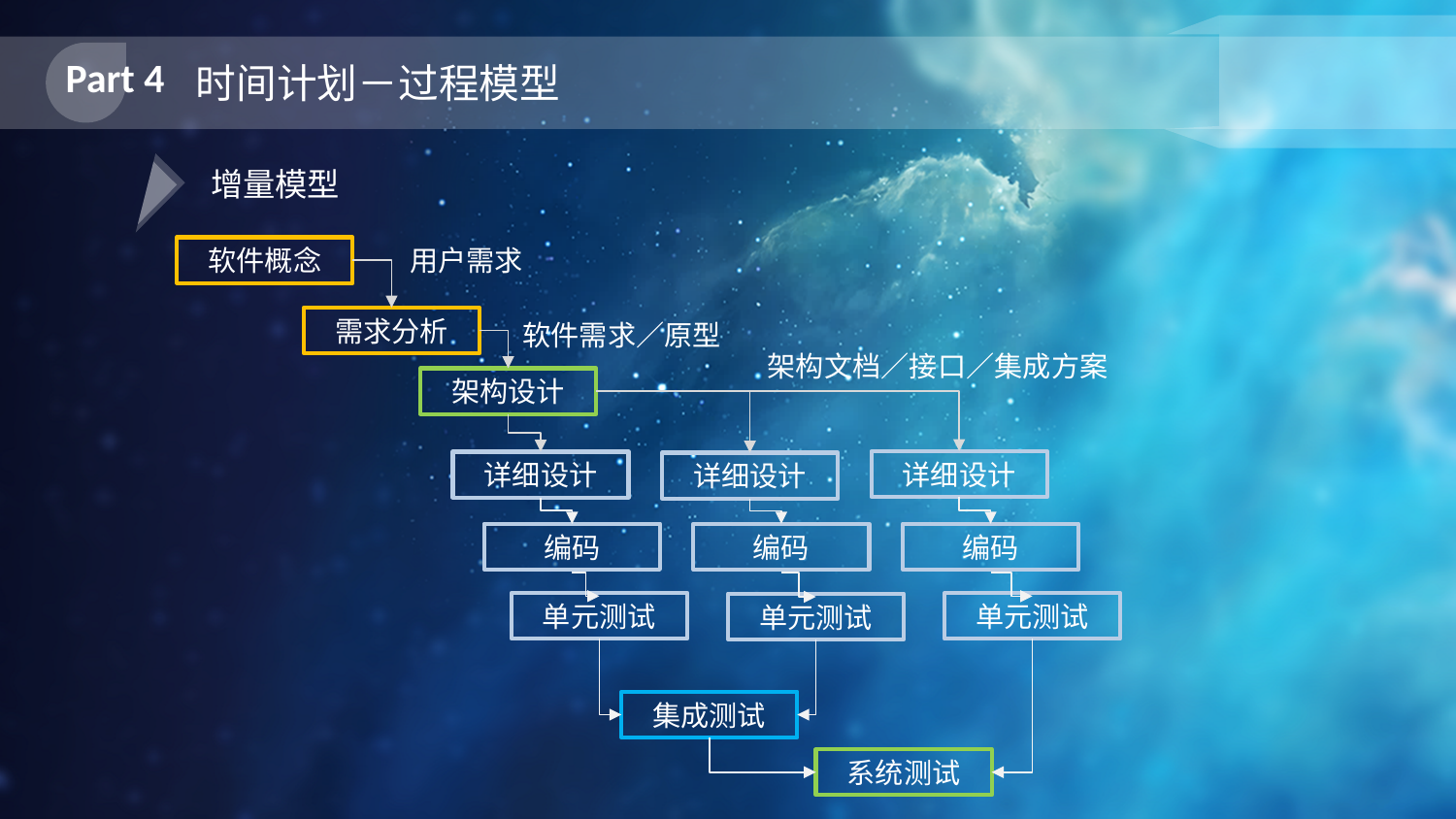

Part 4
时间计划－过程模型
增量模型

用户需求
软件概念
需求分析
软件需求／原型
架构文档／接口／集成方案
架构设计
详细设计
详细设计
详细设计
编码
编码
编码
单元测试
单元测试
单元测试
集成测试
系统测试